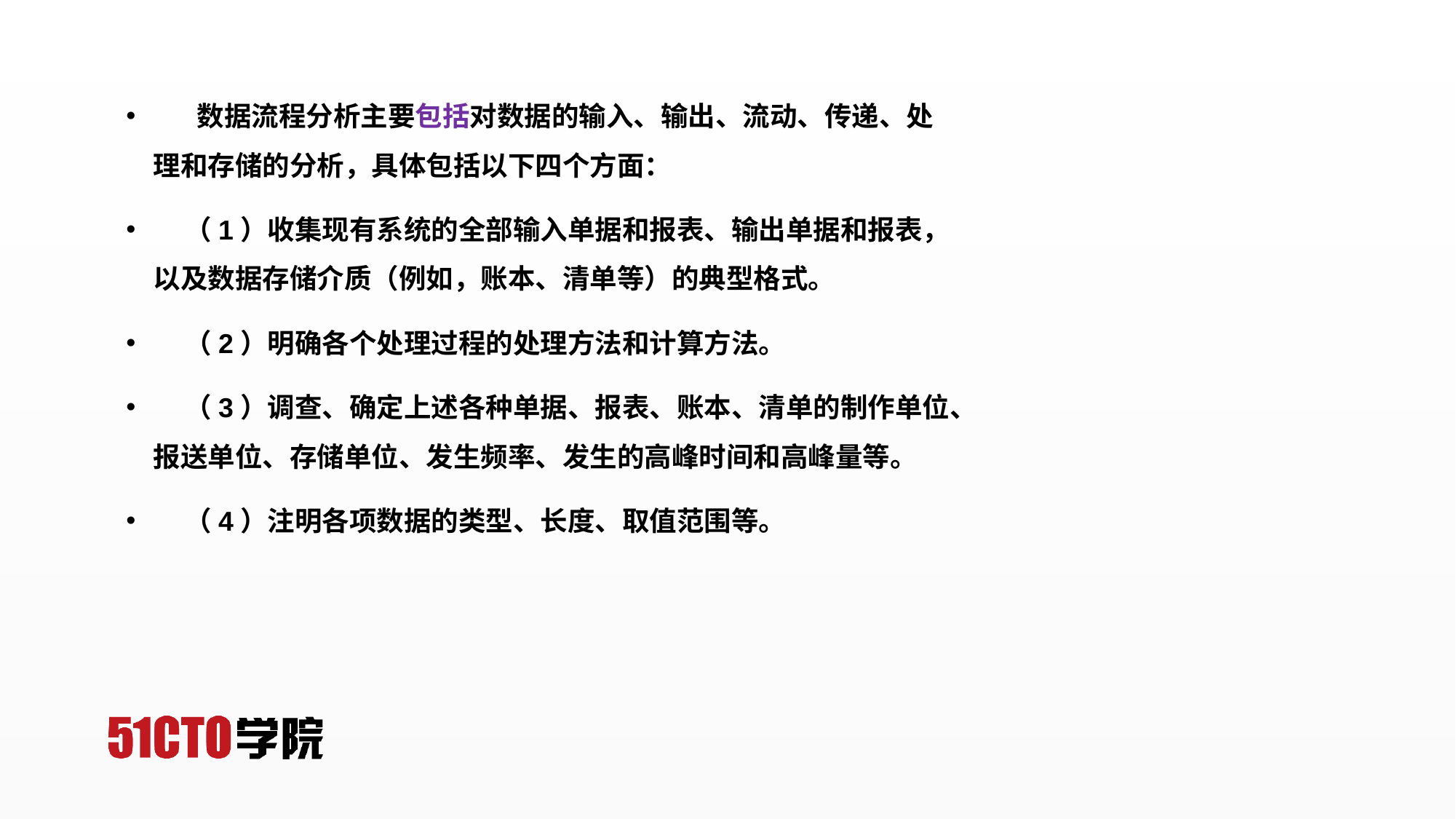

数据流程分析主要包括对数据的输入、输出、流动、传递、处理和存储的分析，具体包括以下四个方面：
    （1）收集现有系统的全部输入单据和报表、输出单据和报表，以及数据存储介质（例如，账本、清单等）的典型格式。
    （2）明确各个处理过程的处理方法和计算方法。
    （3）调查、确定上述各种单据、报表、账本、清单的制作单位、报送单位、存储单位、发生频率、发生的高峰时间和高峰量等。
    （4）注明各项数据的类型、长度、取值范围等。